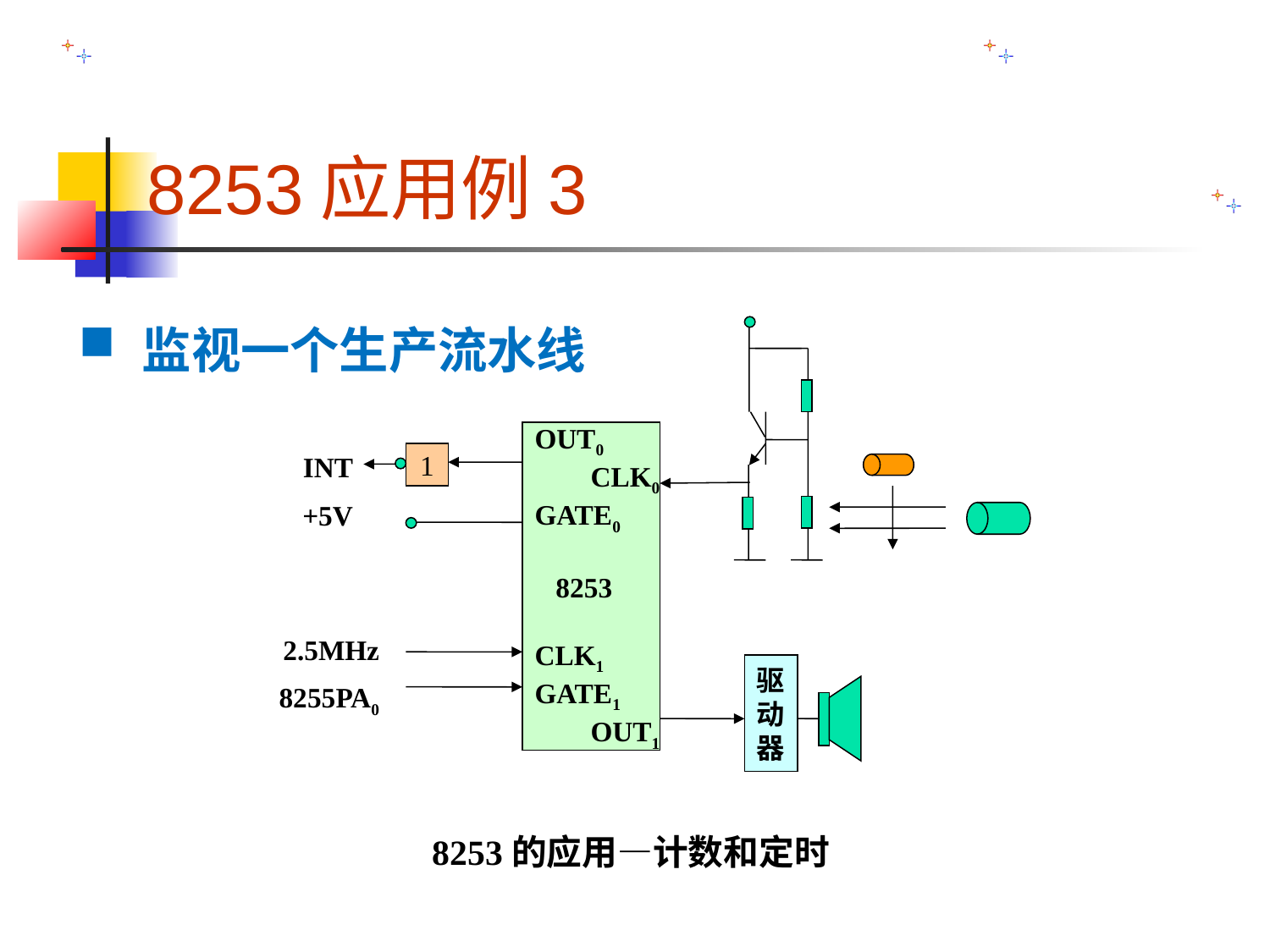

8253应用例3
监视一个生产流水线

OUT0
        CLK0
GATE0

   8253

CLK1
GATE1
        OUT1

INT
+5V
1

驱
动
器

2.5MHz
8255PA0
     8253的应用—计数和定时